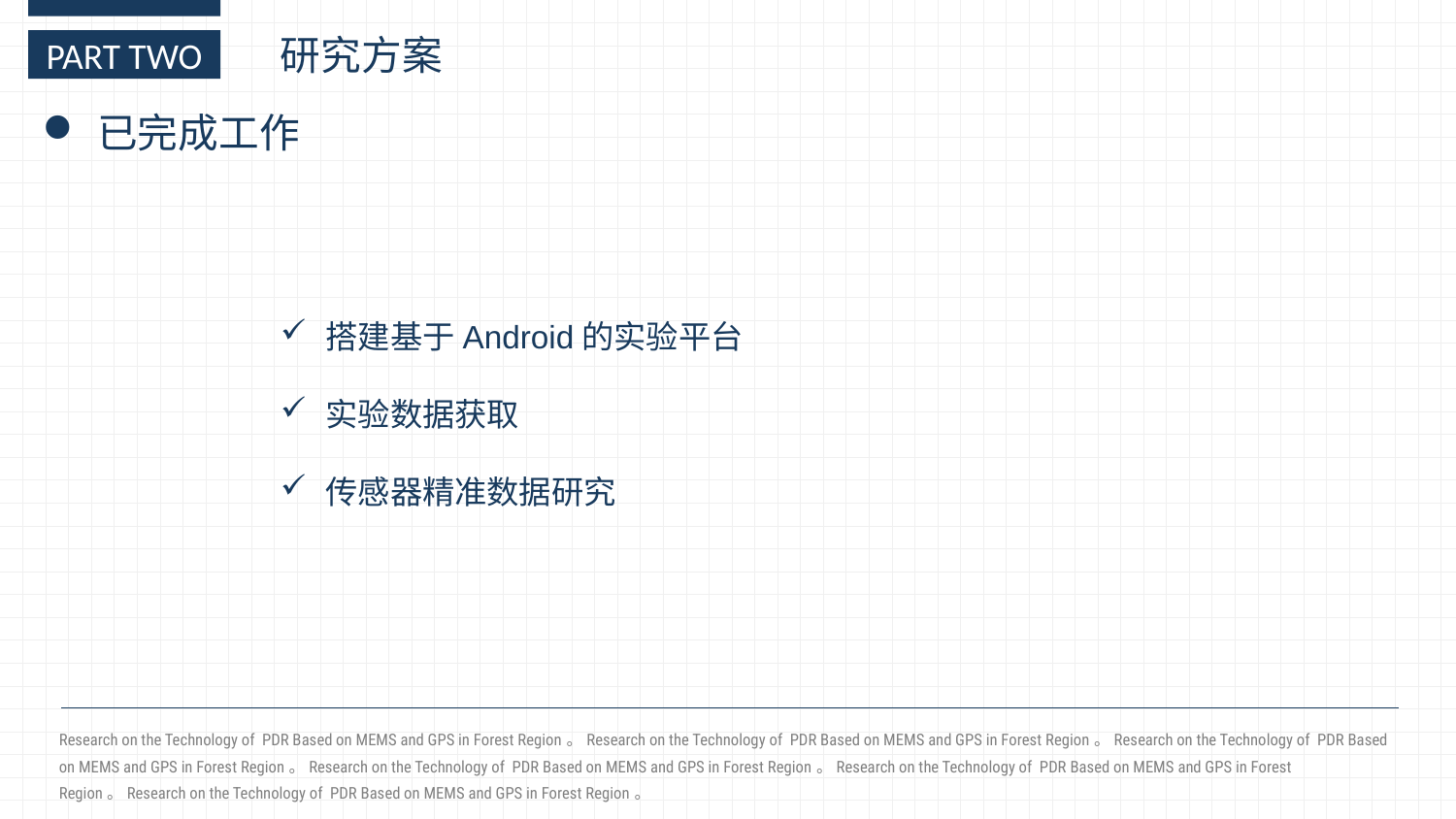

研究方案
PART TWO
已完成工作
搭建基于Android的实验平台
实验数据获取
传感器精准数据研究

Research on the Technology of  PDR Based on MEMS and GPS in Forest Region。Research on the Technology of  PDR Based on MEMS and GPS in Forest Region。Research on the Technology of  PDR Based on MEMS and GPS in Forest Region。Research on the Technology of  PDR Based on MEMS and GPS in Forest Region。Research on the Technology of  PDR Based on MEMS and GPS in Forest Region。Research on the Technology of  PDR Based on MEMS and GPS in Forest Region。